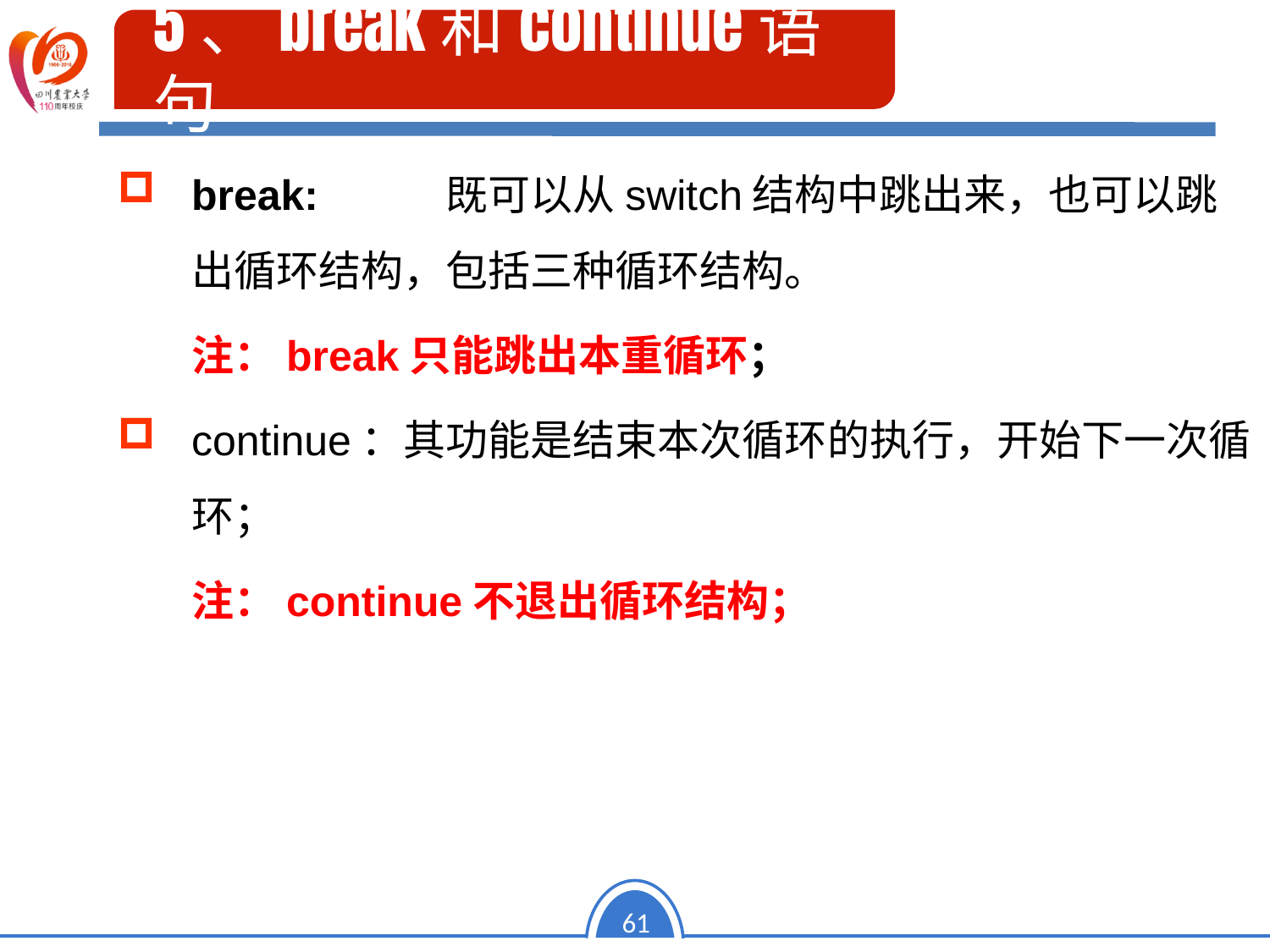

5、break和continue语句
break:	既可以从switch结构中跳出来，也可以跳出循环结构，包括三种循环结构。
	注：break只能跳出本重循环；
continue：其功能是结束本次循环的执行，开始下一次循环；
	注：continue不退出循环结构；